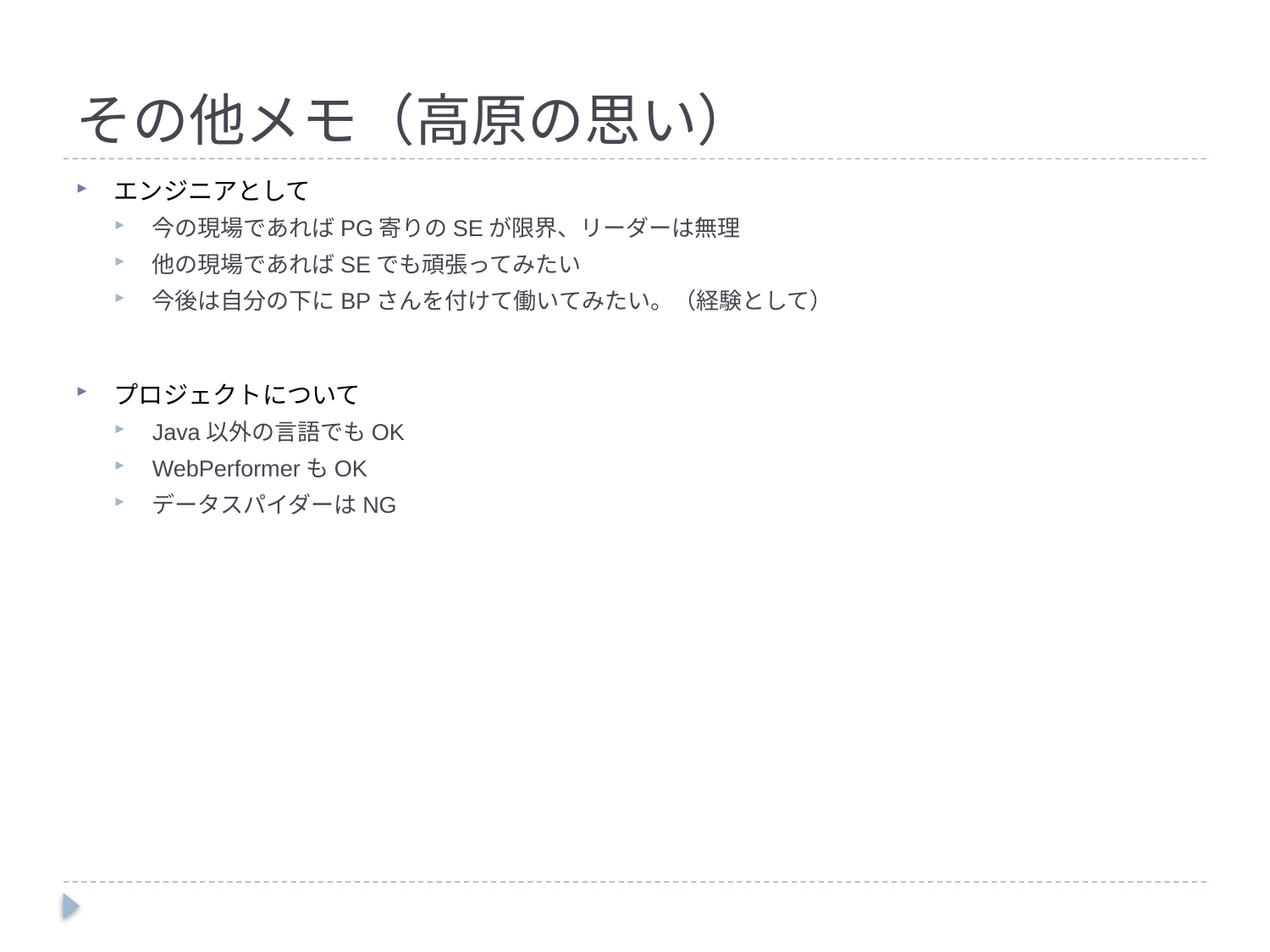

# その他メモ（高原の思い）
エンジニアとして
今の現場であればPG寄りのSEが限界、リーダーは無理
他の現場であればSEでも頑張ってみたい
今後は自分の下にBPさんを付けて働いてみたい。（経験として）

プロジェクトについて
Java以外の言語でもOK
WebPerformerもOK
データスパイダーはNG